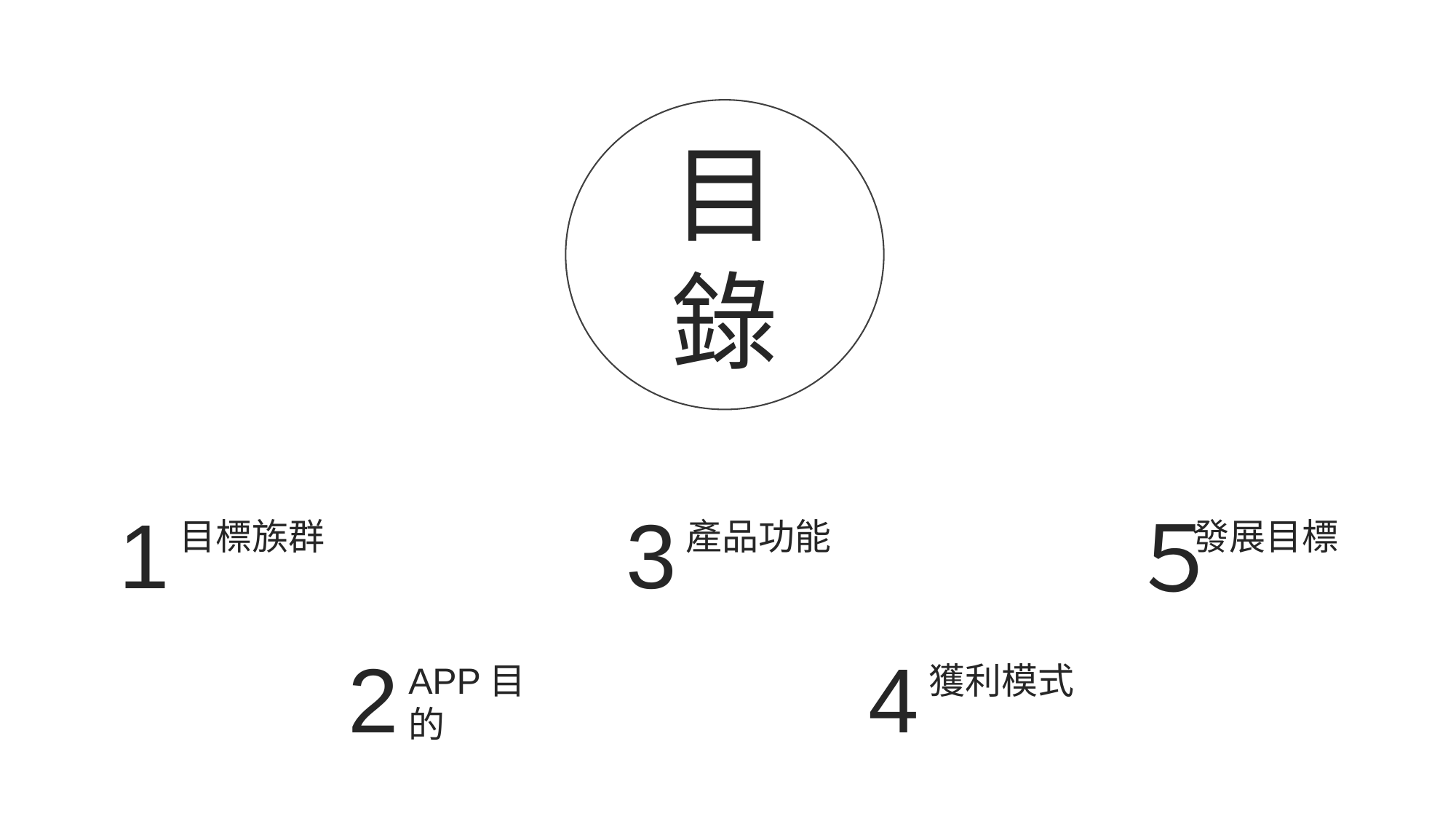

目錄
1
3
５
目標族群
產品功能
發展目標
2
4
APP目的
獲利模式